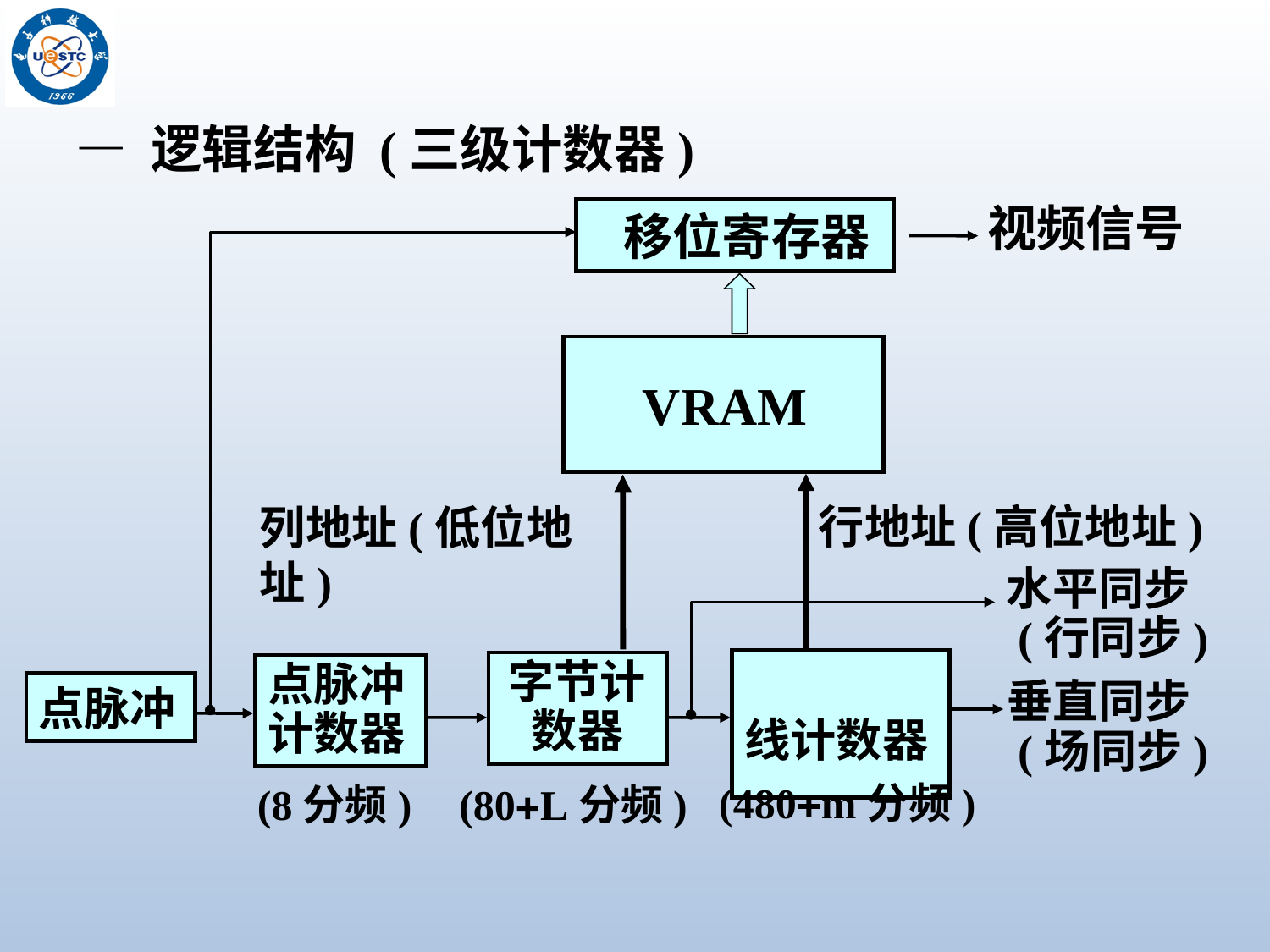

— 逻辑结构 (三级计数器)
视频信号
 移位寄存器

     VRAM

线计数器

字节计数器
点脉冲计数器
点脉冲

(480+m分频)
(8分频)
(80+L分频)
行地址(高位地址)
列地址(低位地址)
水平同步
 (行同步)
垂直同步
 (场同步)